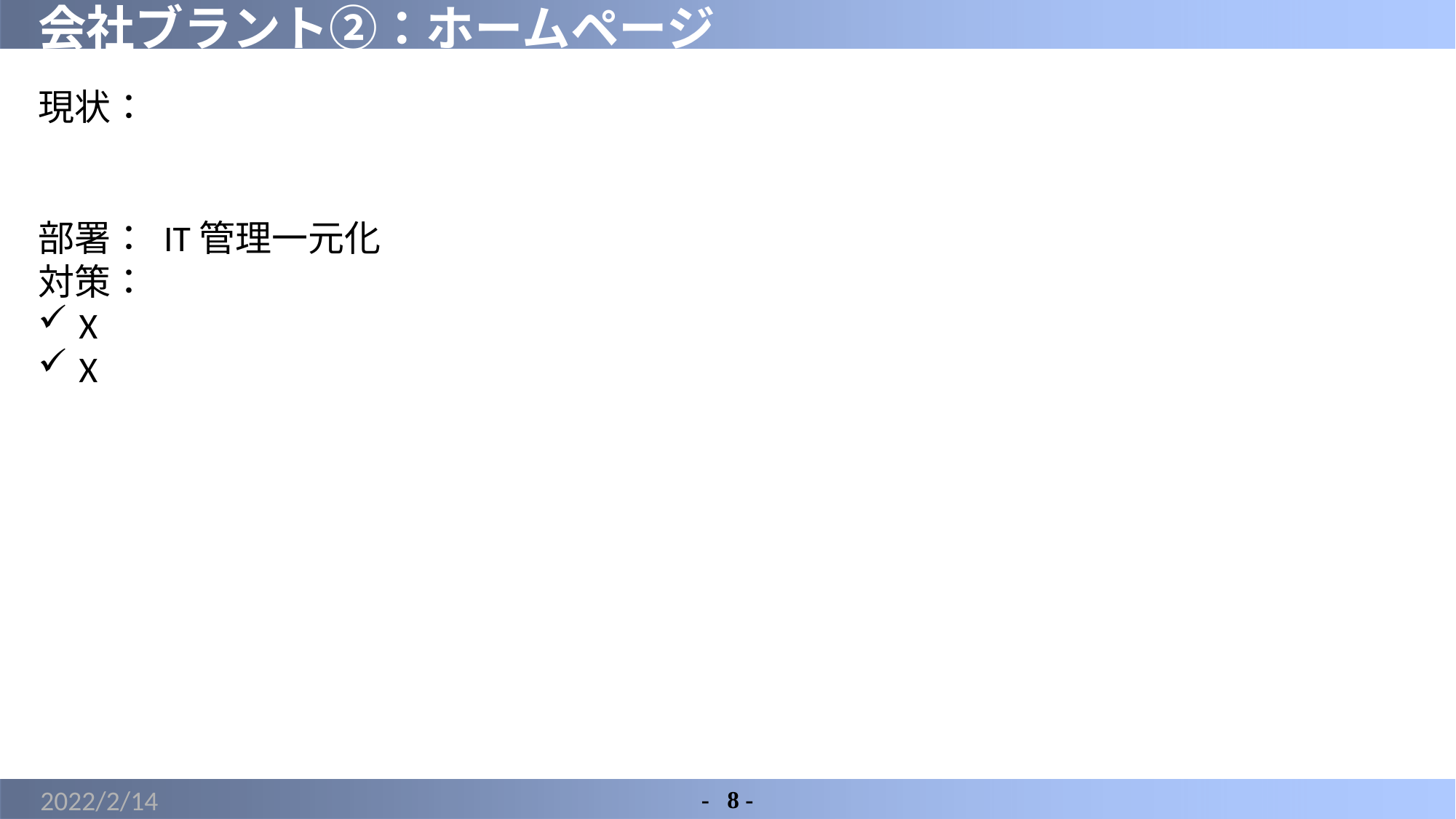

# 会社ブラント②：ホームページ
現状：

部署： IT管理一元化
対策：
X
X
2022/2/14
-	8 -